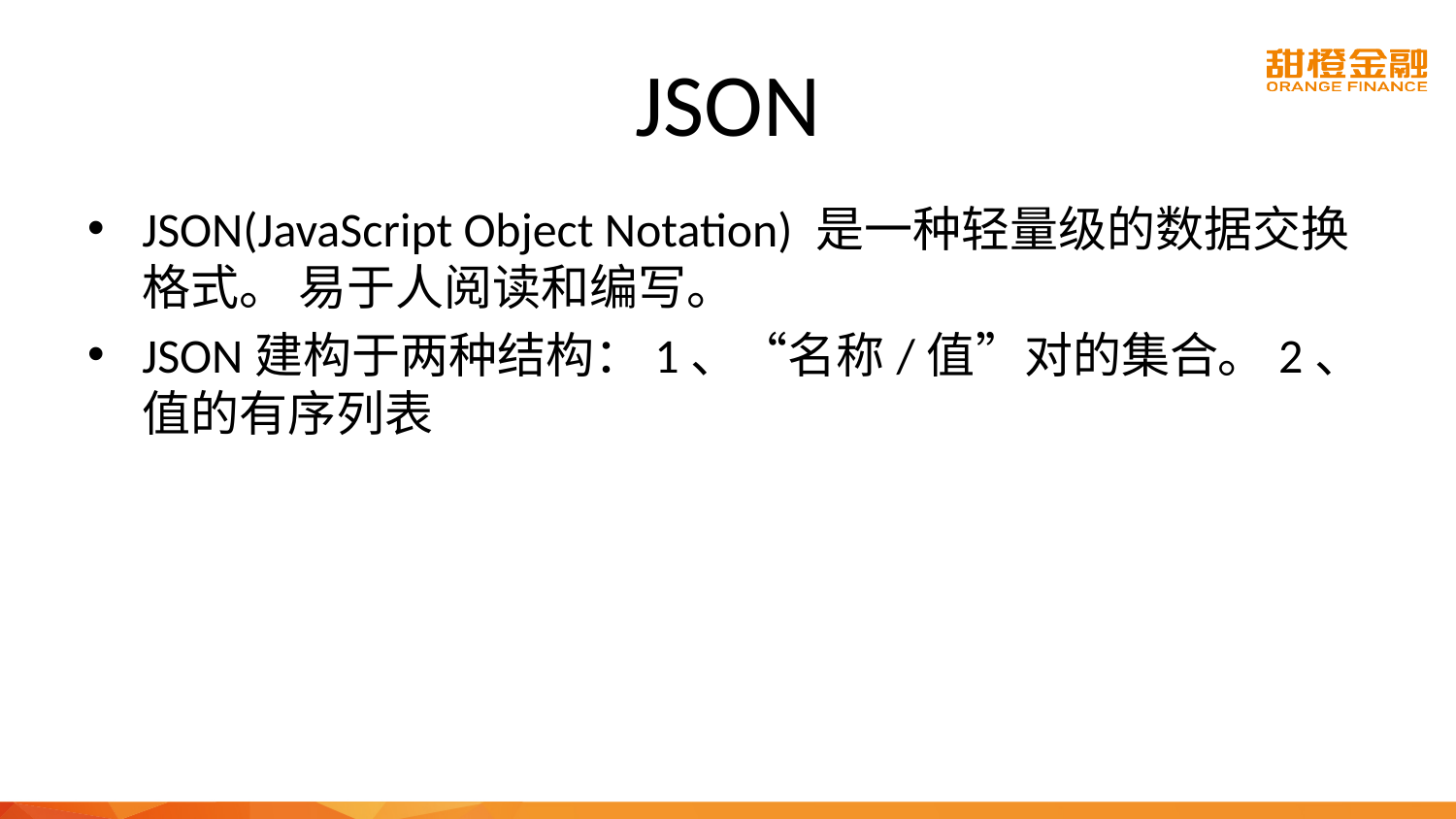

# JSON
JSON(JavaScript Object Notation) 是一种轻量级的数据交换格式。 易于人阅读和编写。
JSON建构于两种结构：1、“名称/值”对的集合。2、值的有序列表